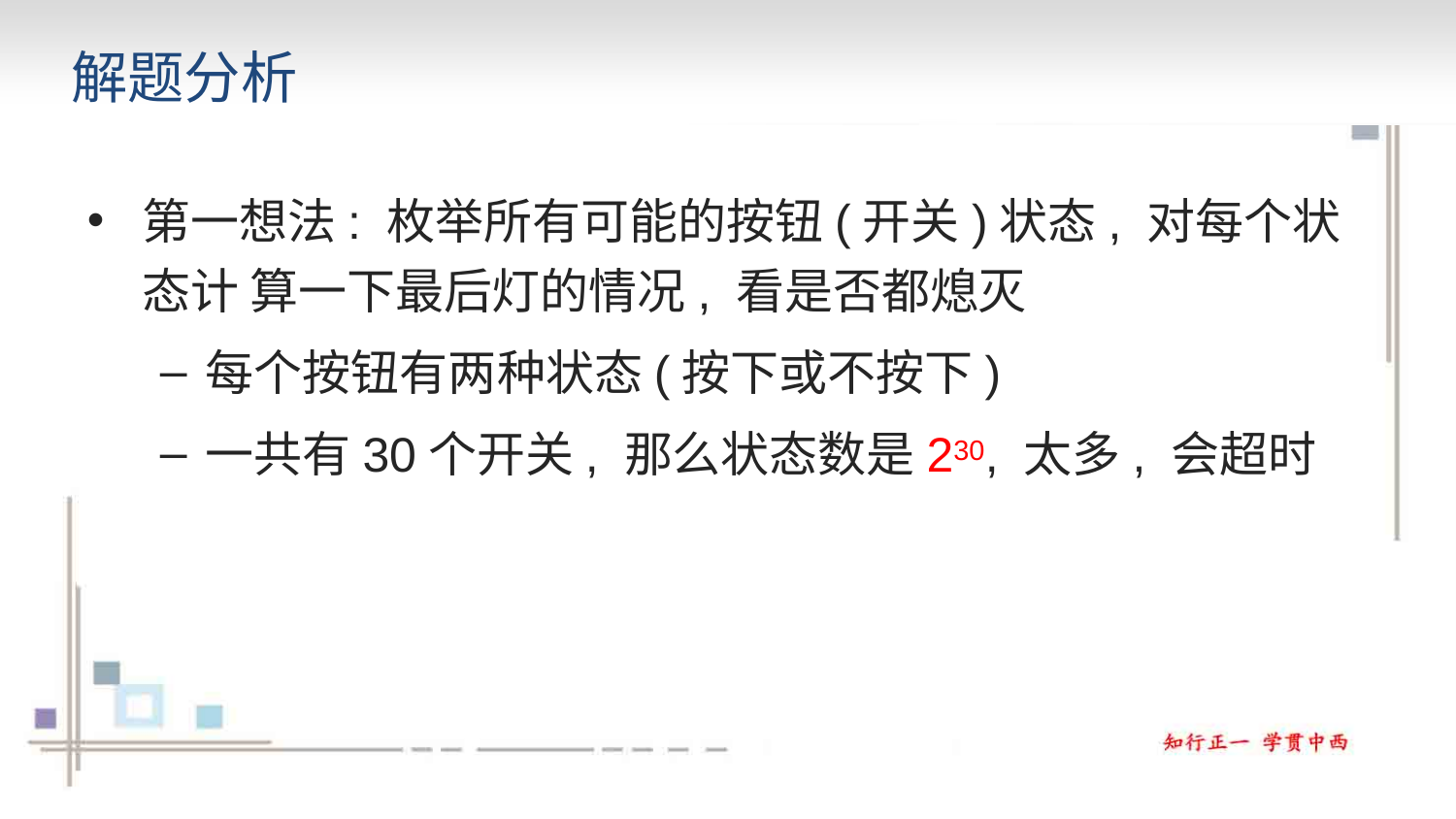

# 解题分析
第一想法: 枚举所有可能的按钮(开关)状态, 对每个状态计 算一下最后灯的情况, 看是否都熄灭
每个按钮有两种状态(按下或不按下)
一共有30个开关, 那么状态数是230, 太多, 会超时
36